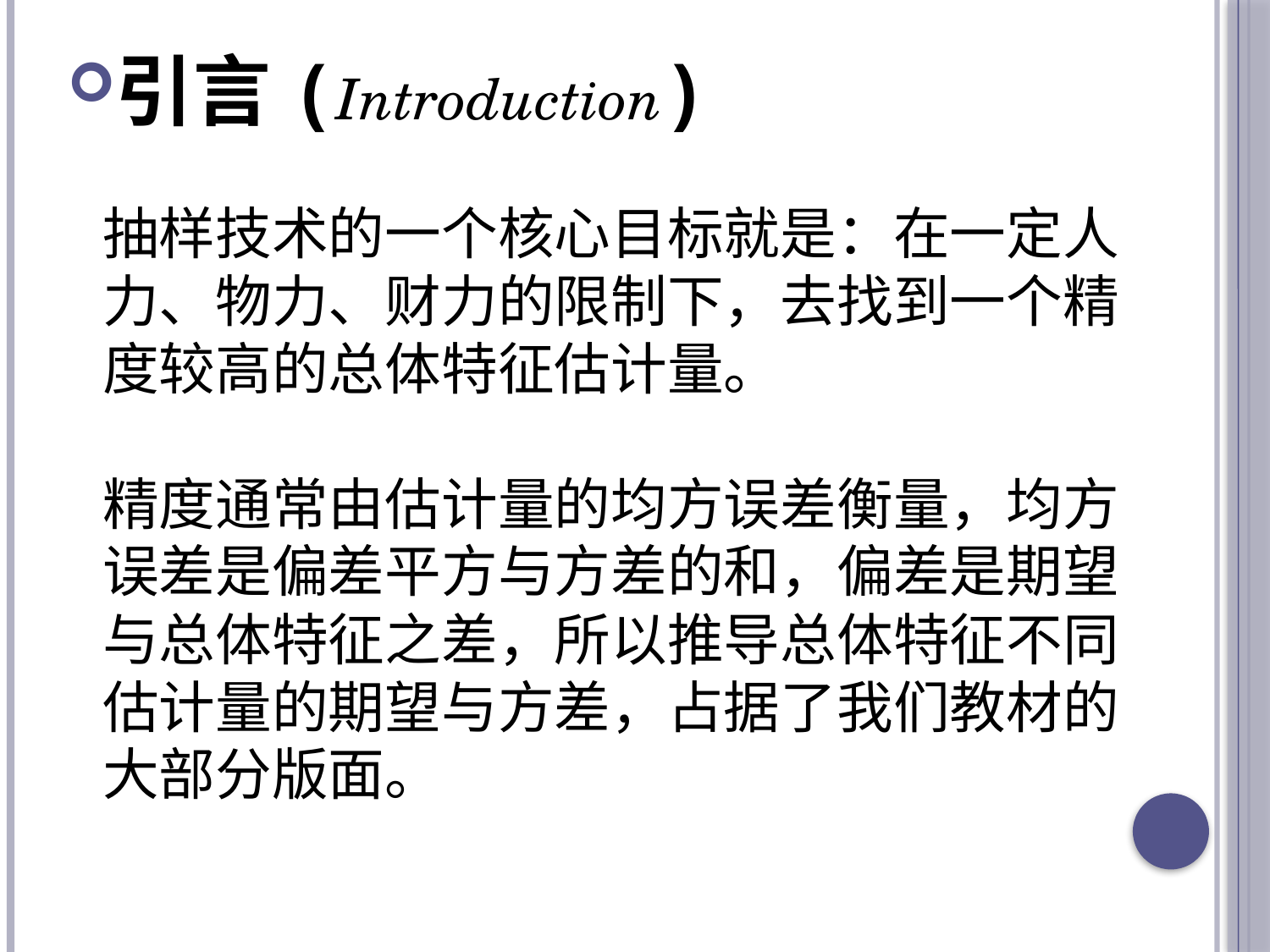

引言(Introduction)

抽样技术的一个核心目标就是：在一定人力、物力、财力的限制下，去找到一个精度较高的总体特征估计量。

精度通常由估计量的均方误差衡量，均方误差是偏差平方与方差的和，偏差是期望与总体特征之差，所以推导总体特征不同估计量的期望与方差，占据了我们教材的大部分版面。